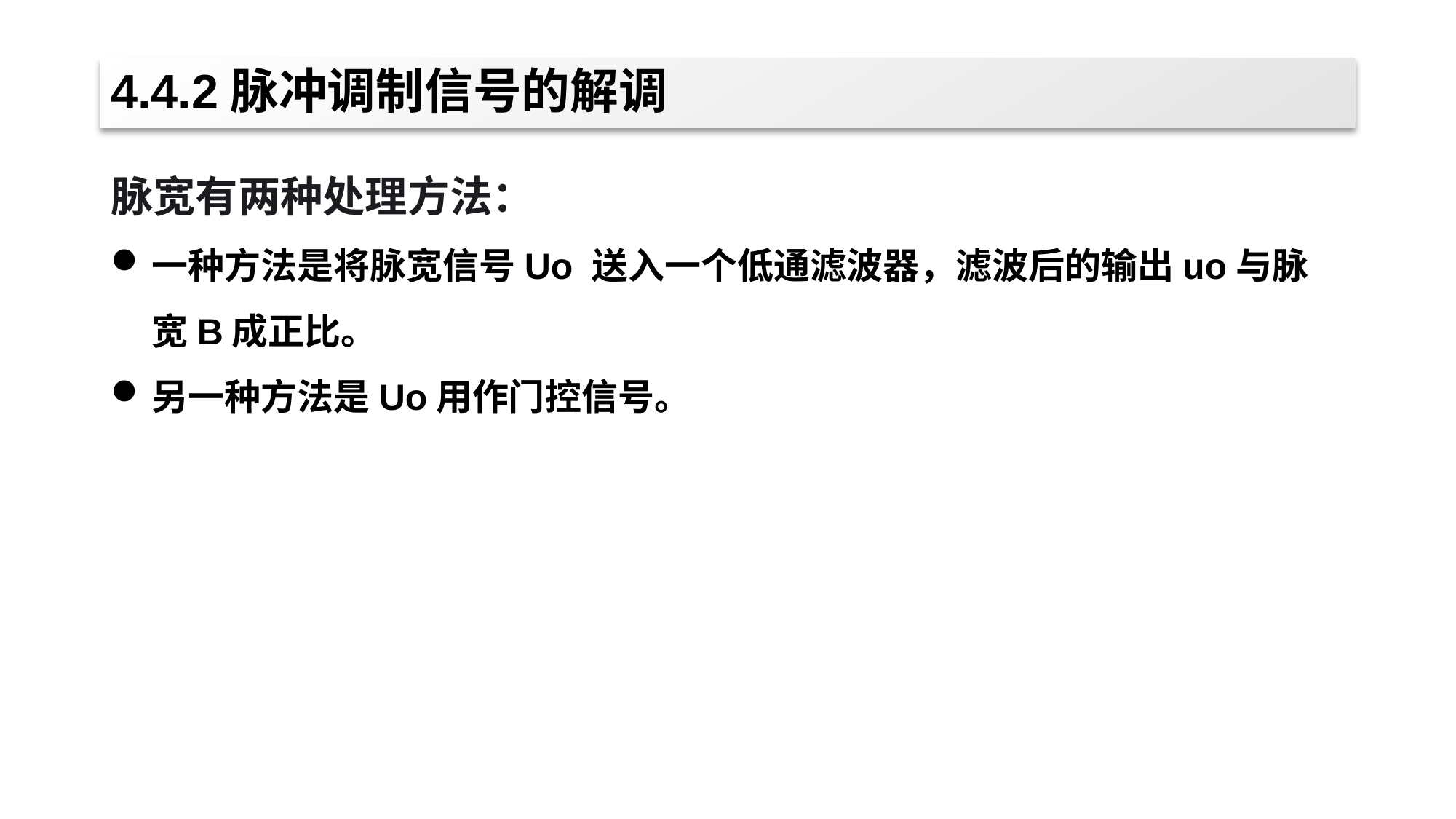

# 4.4.2脉冲调制信号的解调
脉宽有两种处理方法：
一种方法是将脉宽信号Uo 送入一个低通滤波器，滤波后的输出uo与脉宽B成正比。
另一种方法是Uo用作门控信号。